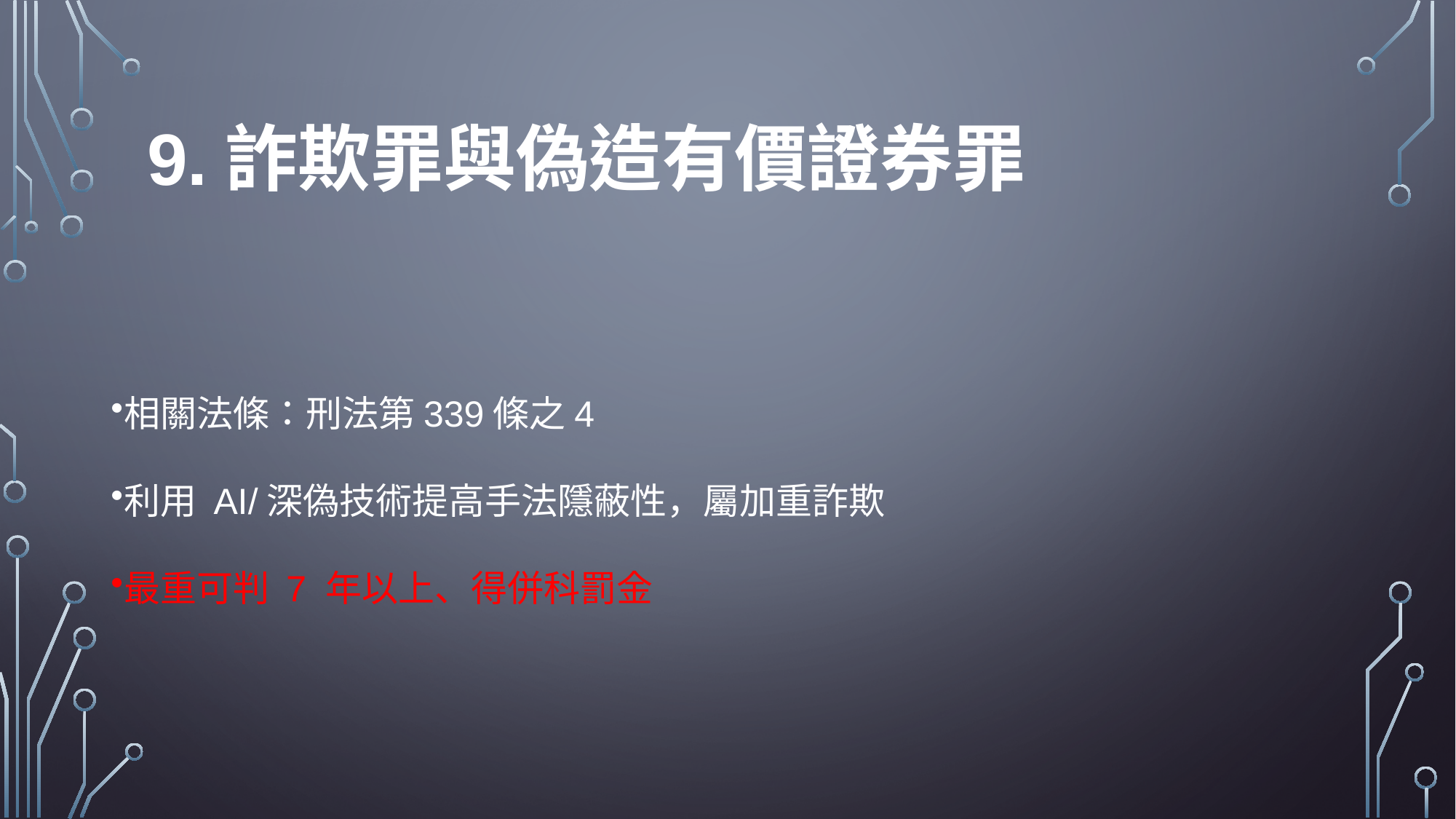

# 9.詐欺罪與偽造有價證券罪
相關法條：刑法第339條之4
利用 AI/深偽技術提高手法隱蔽性，屬加重詐欺
最重可判 7 年以上、得併科罰金